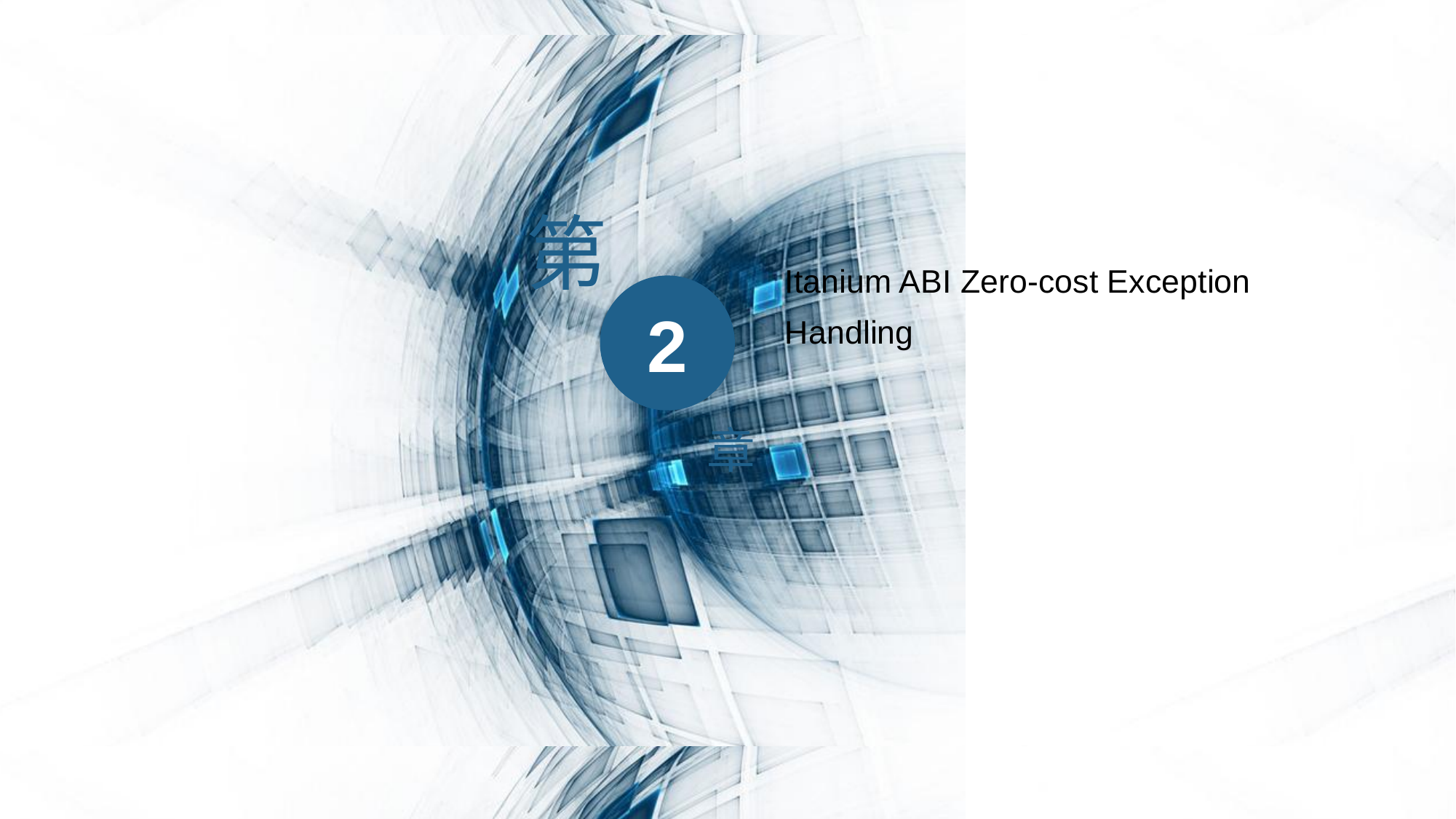

第
Itanium ABI Zero-cost Exception Handling

2
章